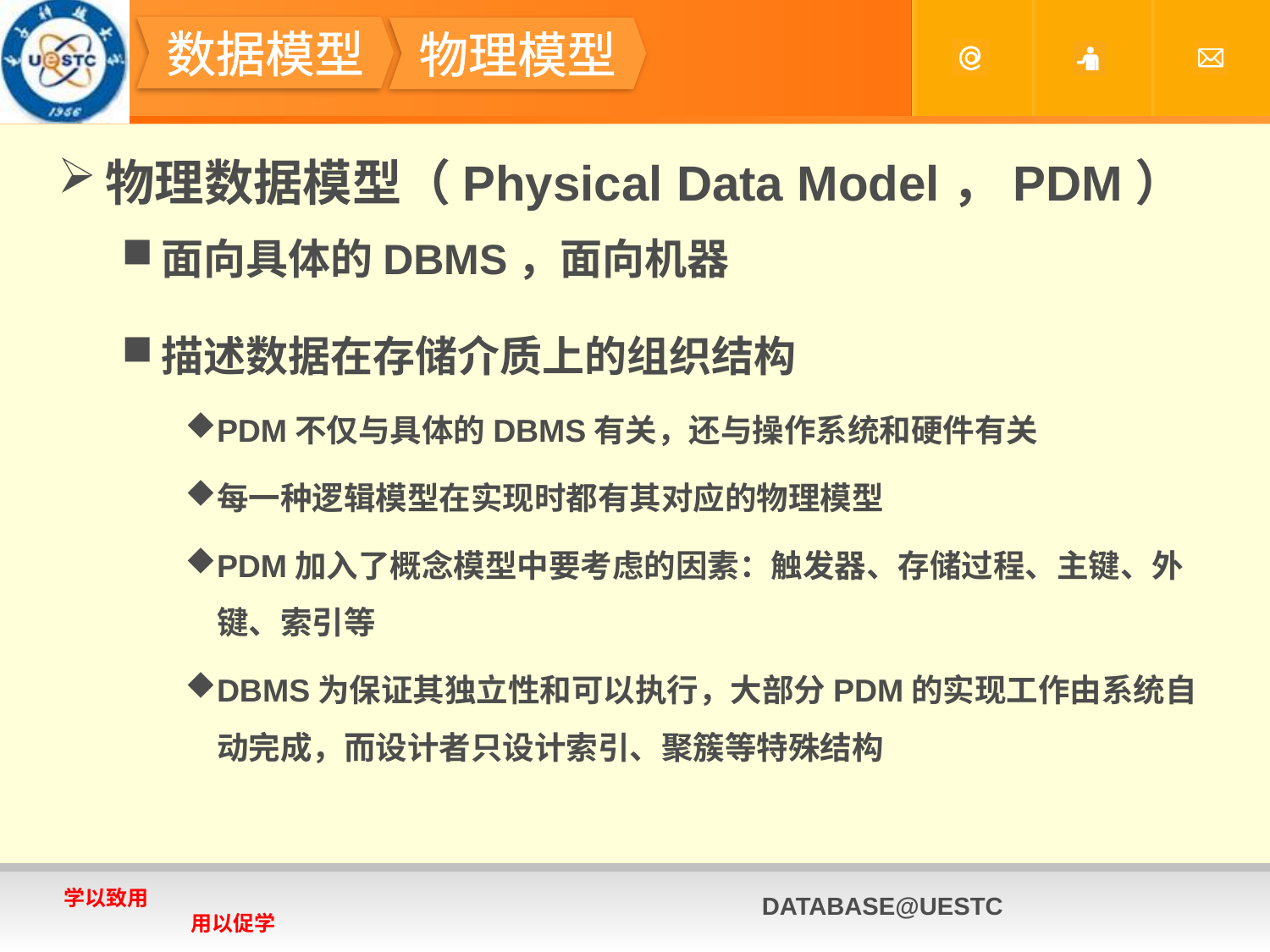

#
数据模型
物理模型
物理数据模型（Physical Data Model，PDM）
面向具体的DBMS，面向机器
描述数据在存储介质上的组织结构
PDM不仅与具体的DBMS有关，还与操作系统和硬件有关
每一种逻辑模型在实现时都有其对应的物理模型
PDM加入了概念模型中要考虑的因素：触发器、存储过程、主键、外键、索引等
DBMS为保证其独立性和可以执行，大部分PDM的实现工作由系统自动完成，而设计者只设计索引、聚簇等特殊结构